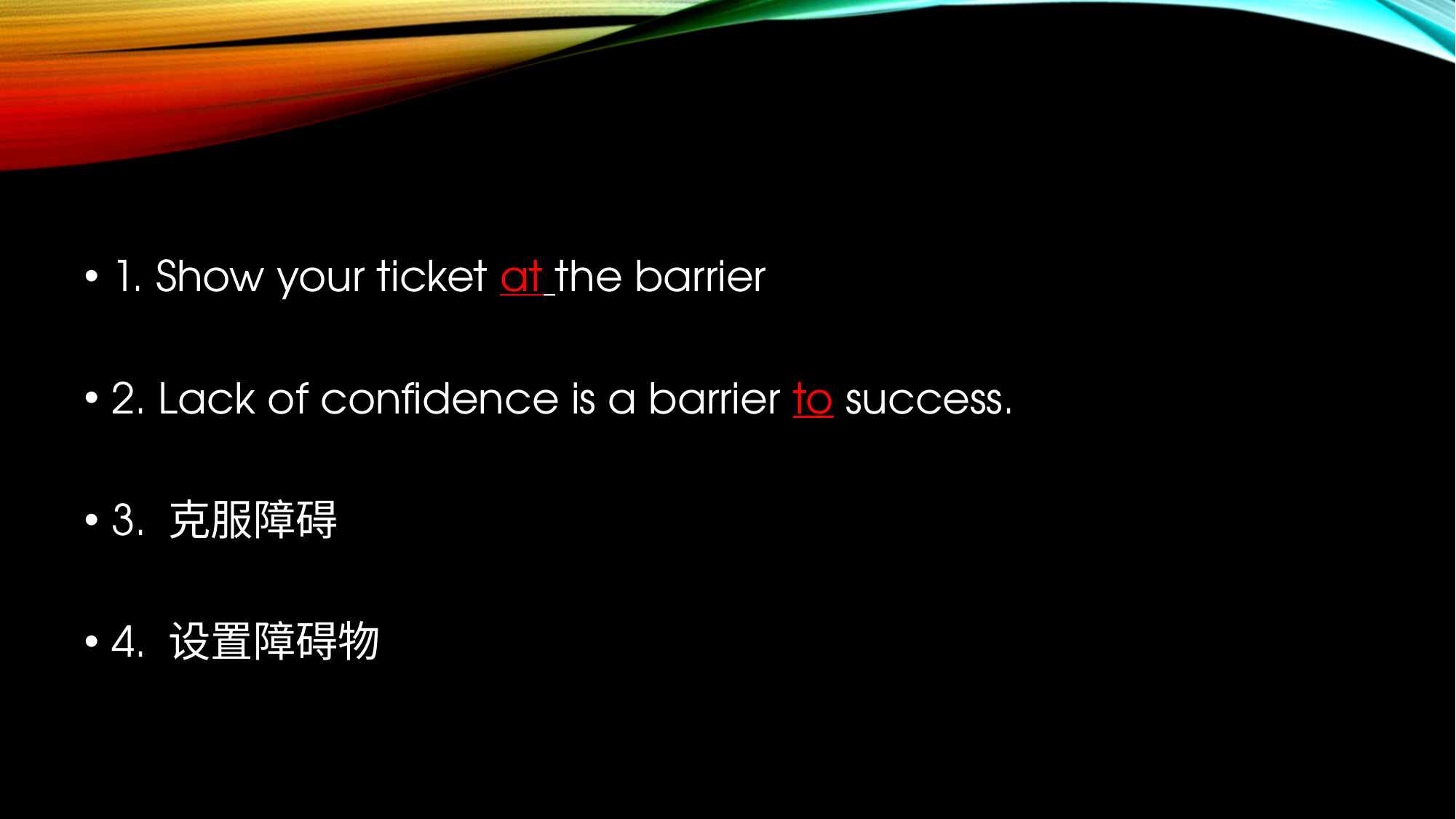

1. Show your ticket at the barrier

2. Lack of confidence is a barrier to success.

3. 克服障碍

4. 设置障碍物